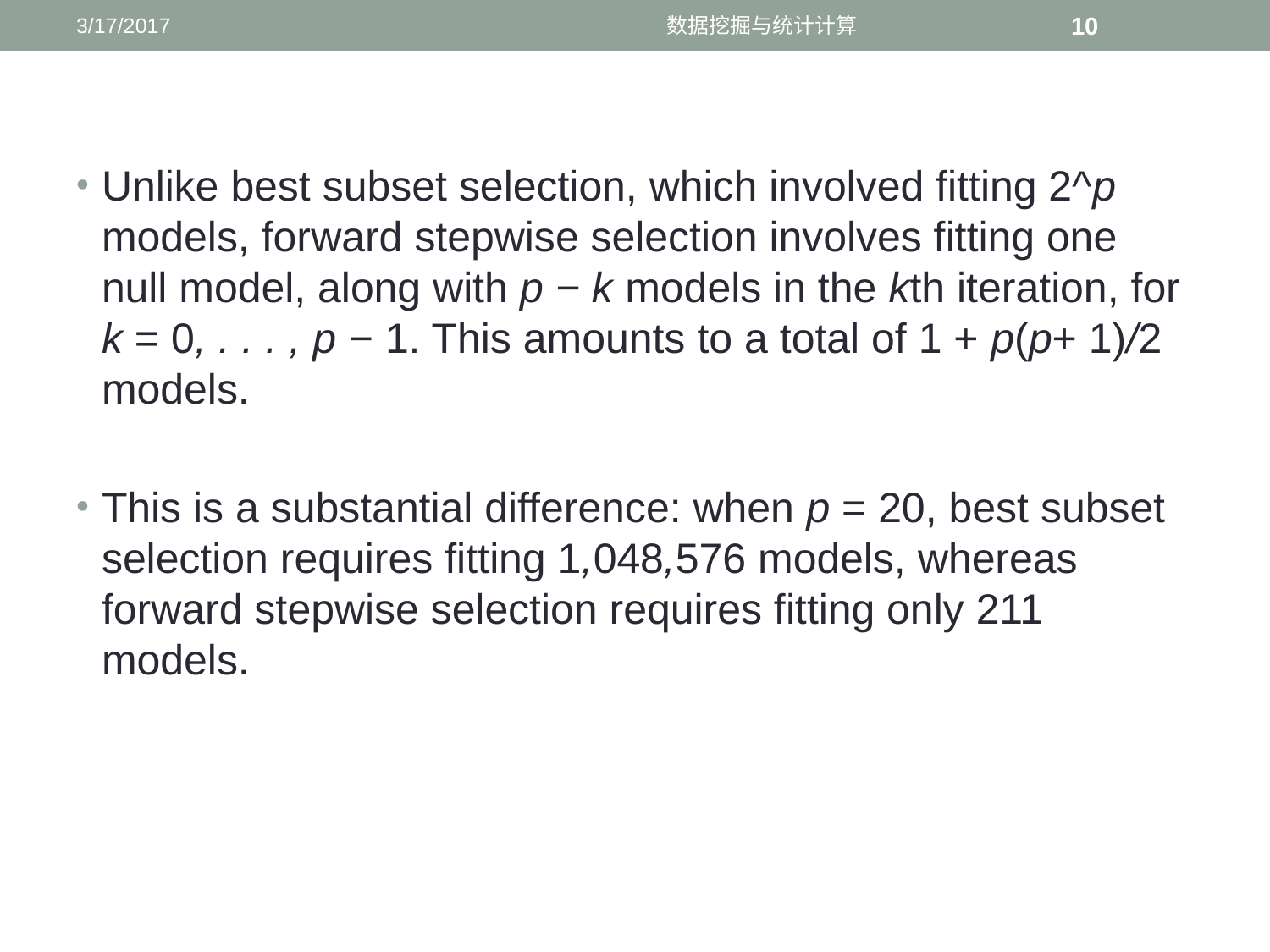

3/17/2017
数据挖掘与统计计算
10

Unlike best subset selection, which involved fitting 2^p models, forward stepwise selection involves fitting one null model, along with p − k models in the kth iteration, for k = 0, . . . , p − 1. This amounts to a total of 1 + p(p+ 1)/2 models.

This is a substantial difference: when p = 20, best subset selection requires fitting 1,048,576 models, whereas
forward stepwise selection requires fitting only 211 models.